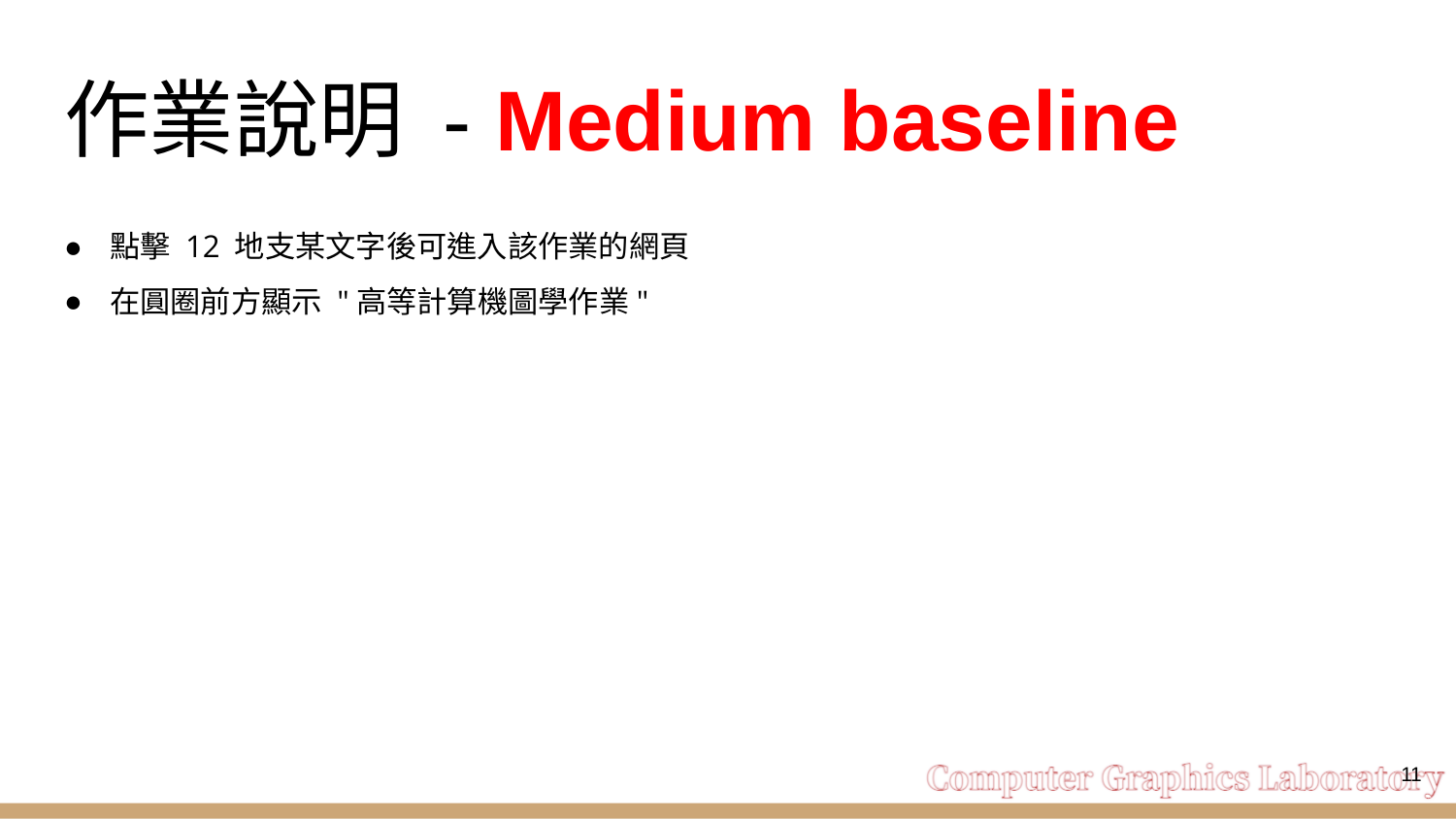

# 作業說明 - Medium baseline
點擊 12 地支某文字後可進入該作業的網頁
在圓圈前方顯示 "高等計算機圖學作業"
11